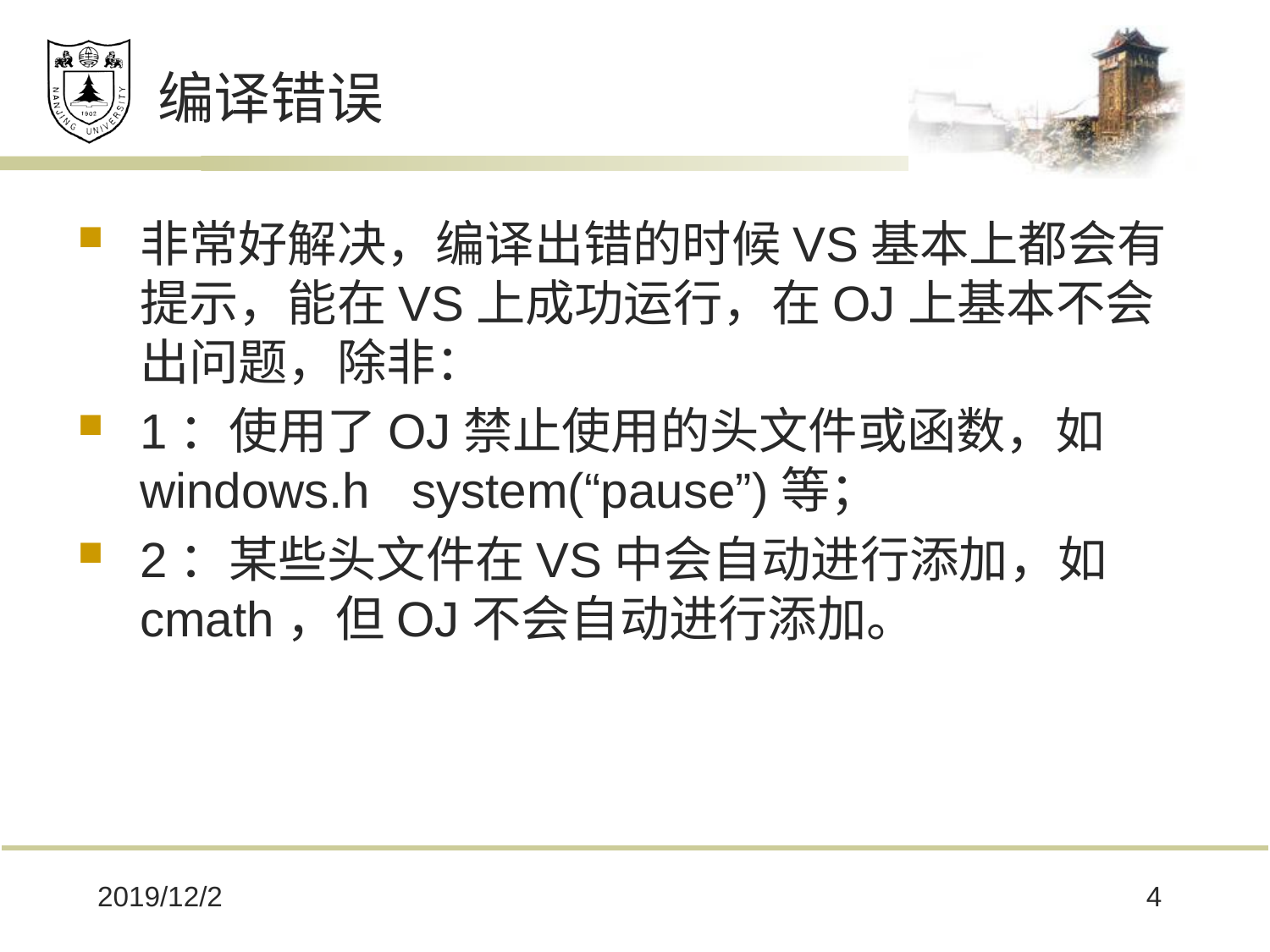

# 编译错误
非常好解决，编译出错的时候VS基本上都会有提示，能在VS上成功运行，在OJ上基本不会出问题，除非：
1：使用了OJ禁止使用的头文件或函数，如windows.h   system(“pause”)等；
2：某些头文件在VS中会自动进行添加，如cmath，但OJ不会自动进行添加。
2019/12/2
4